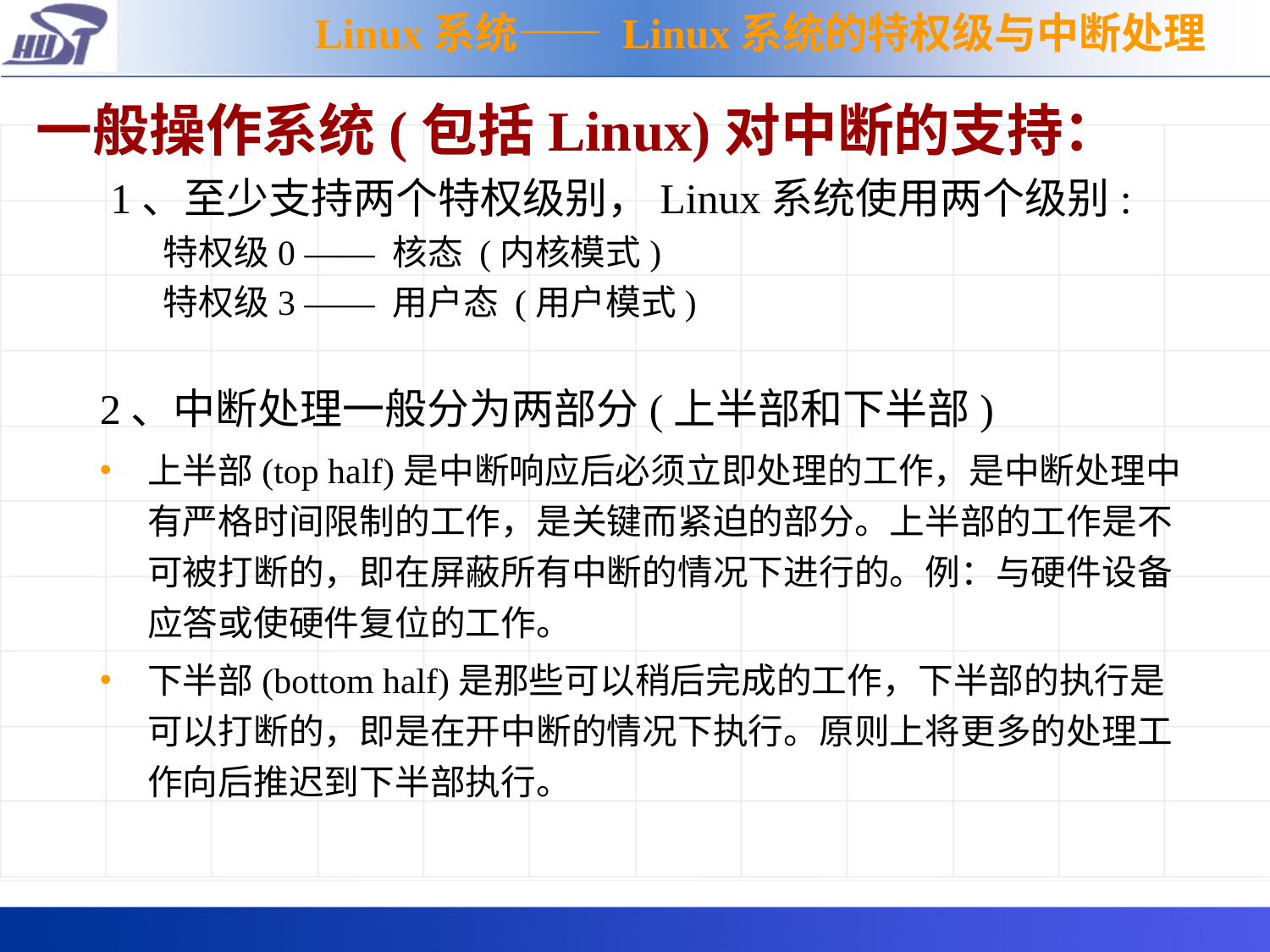

Linux系统—— Linux系统的特权级与中断处理
一般操作系统(包括Linux)对中断的支持：
	1、至少支持两个特权级别，Linux系统使用两个级别:
	特权级0 —— 核态 (内核模式)
	特权级3 —— 用户态 (用户模式)

2、中断处理一般分为两部分(上半部和下半部)
上半部(top half)是中断响应后必须立即处理的工作，是中断处理中有严格时间限制的工作，是关键而紧迫的部分。上半部的工作是不可被打断的，即在屏蔽所有中断的情况下进行的。例：与硬件设备应答或使硬件复位的工作。
下半部(bottom half)是那些可以稍后完成的工作，下半部的执行是可以打断的，即是在开中断的情况下执行。原则上将更多的处理工作向后推迟到下半部执行。